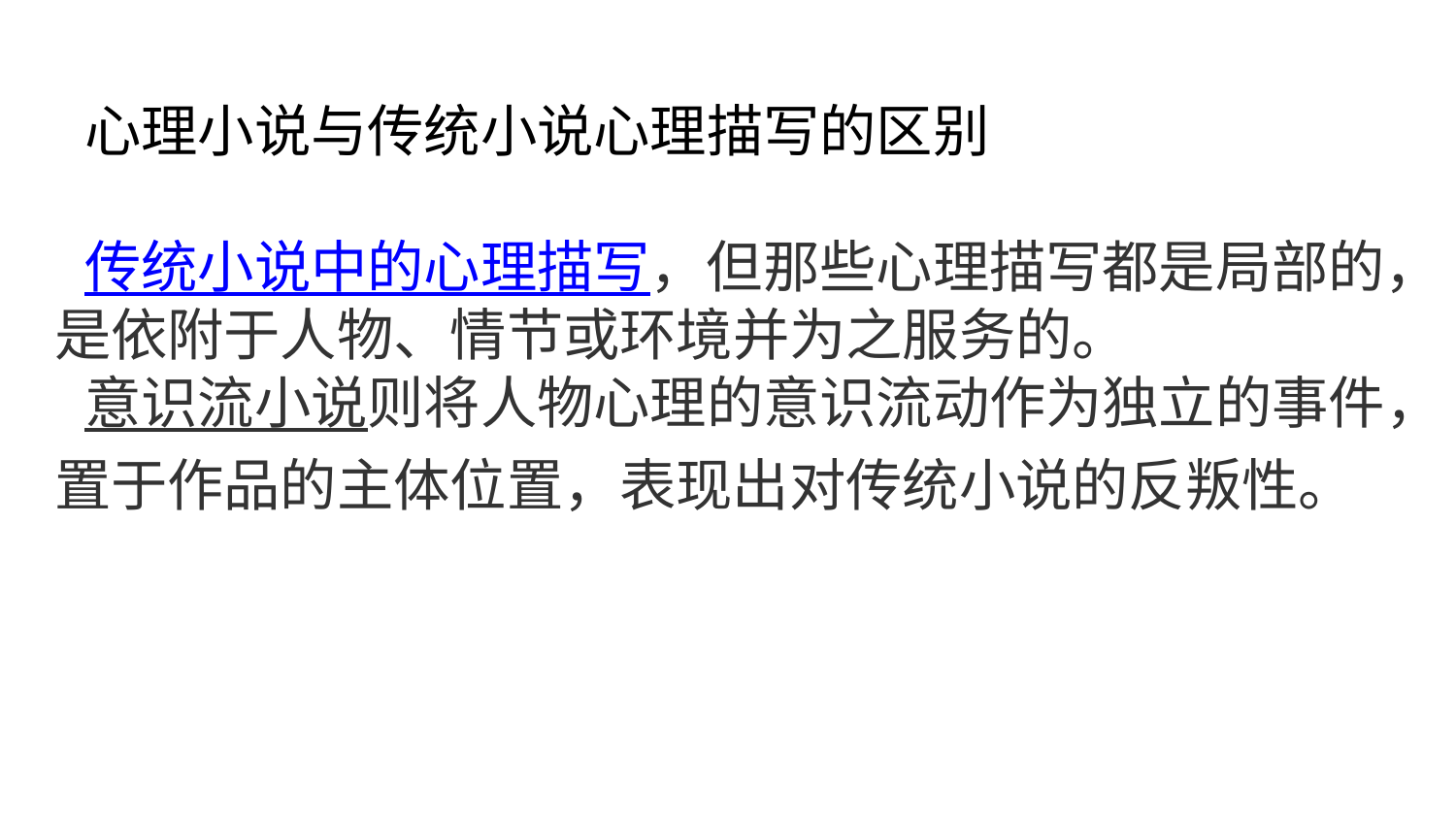

心理小说与传统小说心理描写的区别
传统小说中的心理描写，但那些心理描写都是局部的，是依附于人物、情节或环境并为之服务的。
意识流小说则将人物心理的意识流动作为独立的事件，置于作品的主体位置，表现出对传统小说的反叛性。